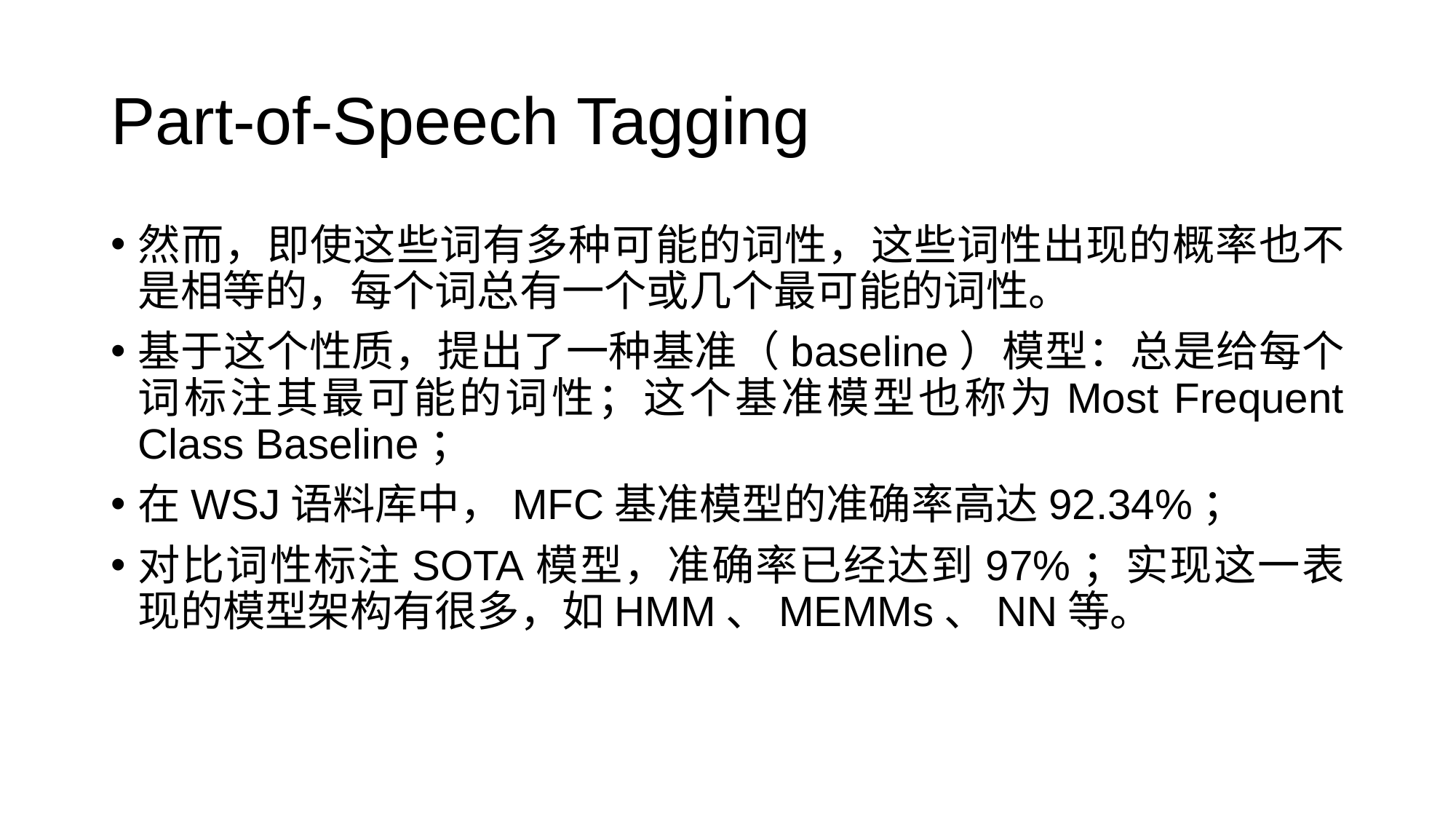

# Part-of-Speech Tagging
然而，即使这些词有多种可能的词性，这些词性出现的概率也不是相等的，每个词总有一个或几个最可能的词性。
基于这个性质，提出了一种基准（baseline）模型：总是给每个词标注其最可能的词性；这个基准模型也称为Most Frequent Class Baseline；
在WSJ语料库中，MFC基准模型的准确率高达92.34%；
对比词性标注SOTA模型，准确率已经达到97%；实现这一表现的模型架构有很多，如HMM、MEMMs、NN等。